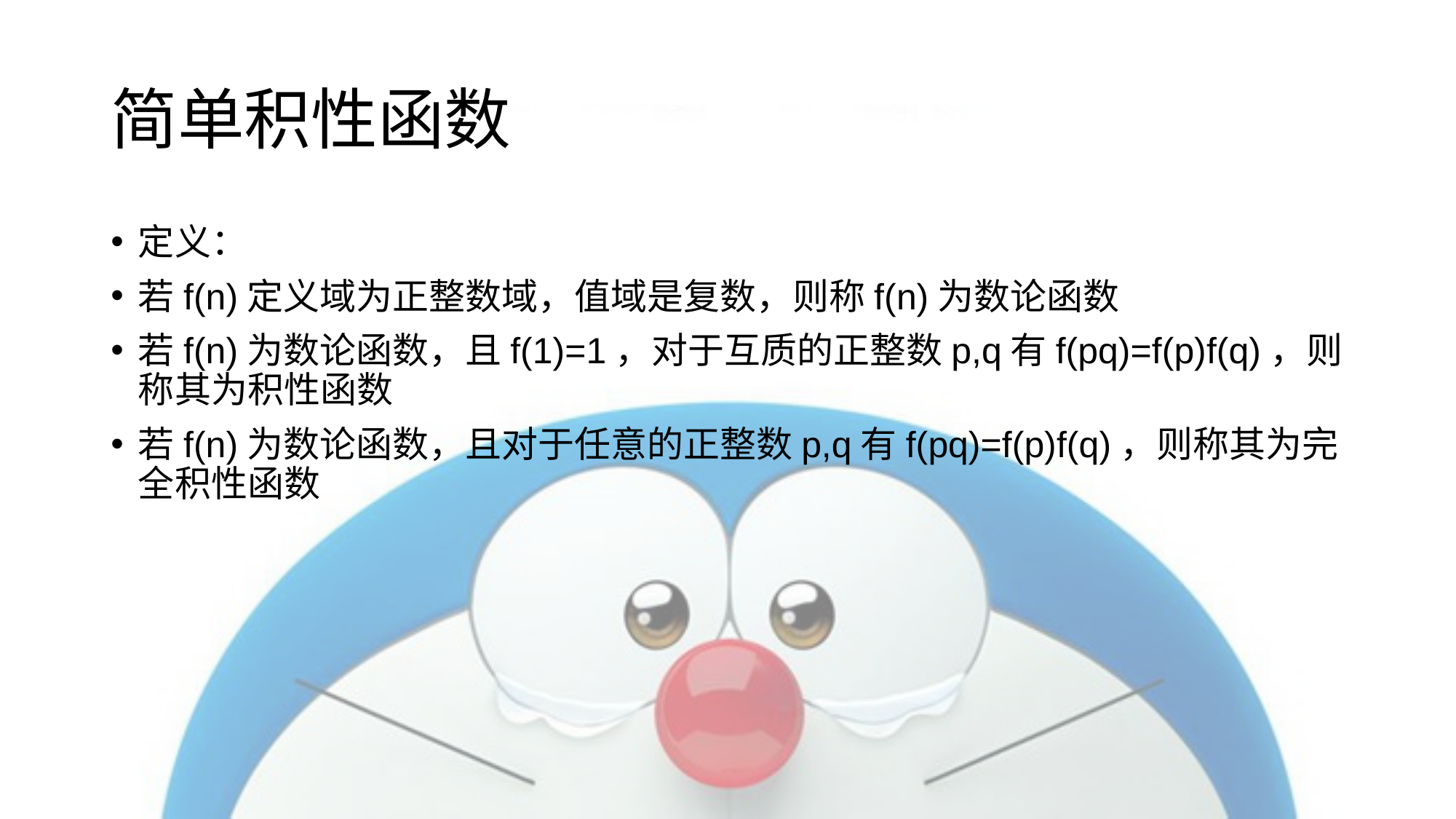

# 简单积性函数
定义：
若f(n)定义域为正整数域，值域是复数，则称f(n)为数论函数
若f(n)为数论函数，且f(1)=1，对于互质的正整数p,q有f(pq)=f(p)f(q)，则称其为积性函数
若f(n)为数论函数，且对于任意的正整数p,q有f(pq)=f(p)f(q)，则称其为完全积性函数